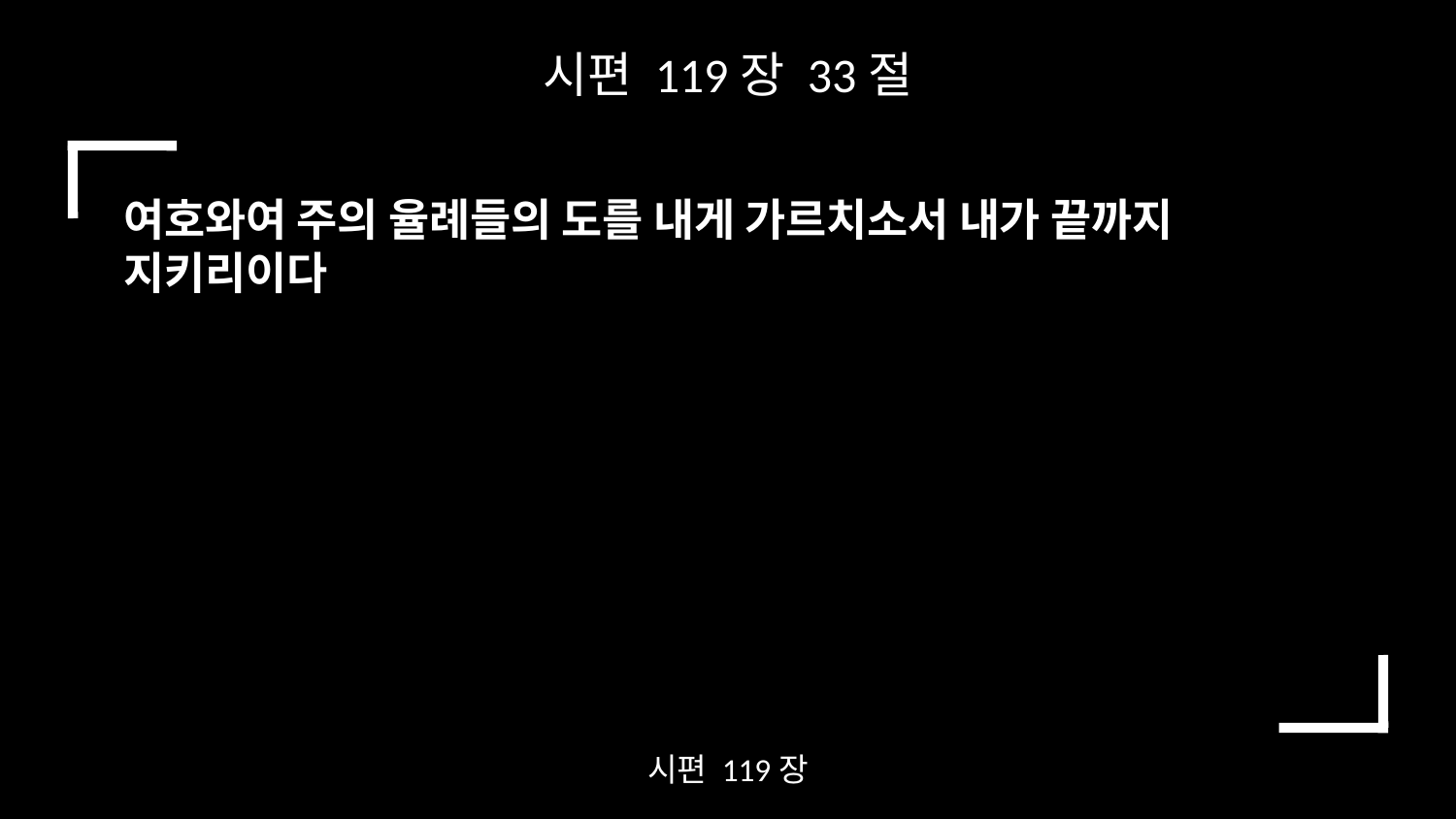

시편 119장 33절

여호와여 주의 율례들의 도를 내게 가르치소서 내가 끝까지 지키리이다

시편 119장